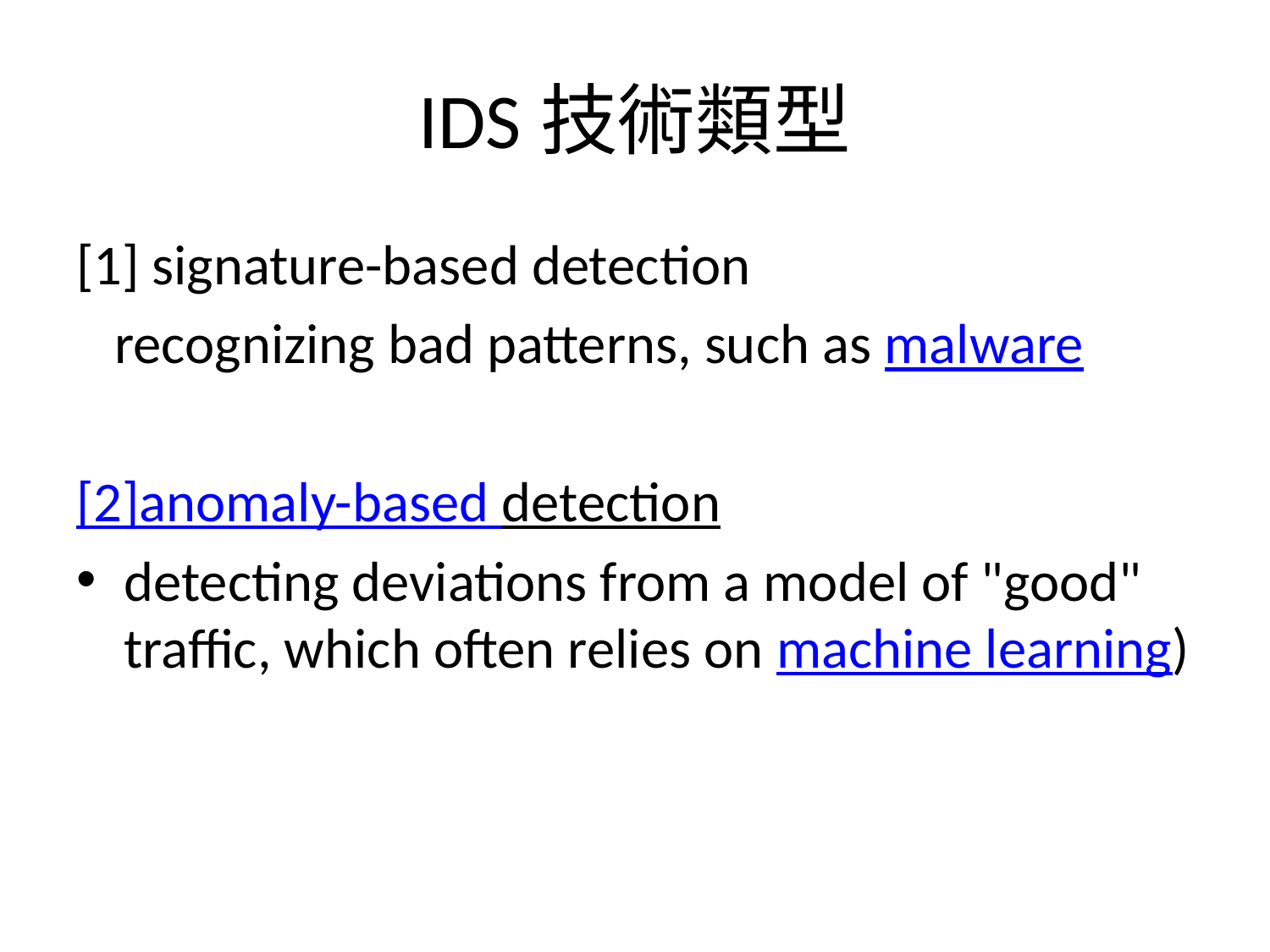

# IDS技術類型
[1] signature-based detection
   recognizing bad patterns, such as malware

[2]anomaly-based detection
detecting deviations from a model of "good" traffic, which often relies on machine learning)